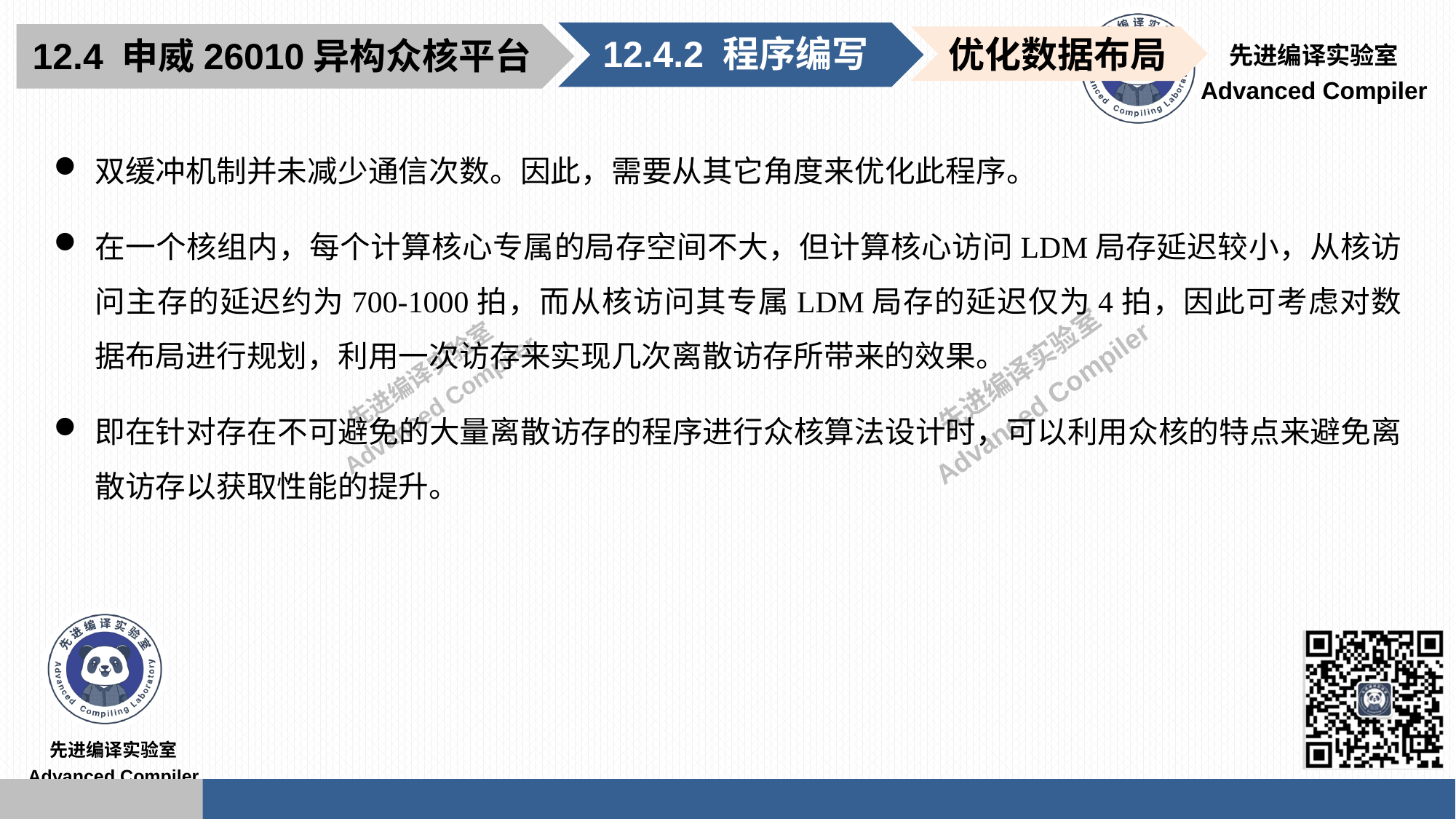

12.4.2 程序编写

12.4 申威26010异构众核平台
优化数据布局
双缓冲机制并未减少通信次数。因此，需要从其它角度来优化此程序。
在一个核组内，每个计算核心专属的局存空间不大，但计算核心访问LDM局存延迟较小，从核访问主存的延迟约为700-1000拍，而从核访问其专属LDM局存的延迟仅为4拍，因此可考虑对数据布局进行规划，利用一次访存来实现几次离散访存所带来的效果。
即在针对存在不可避免的大量离散访存的程序进行众核算法设计时，可以利用众核的特点来避免离散访存以获取性能的提升。